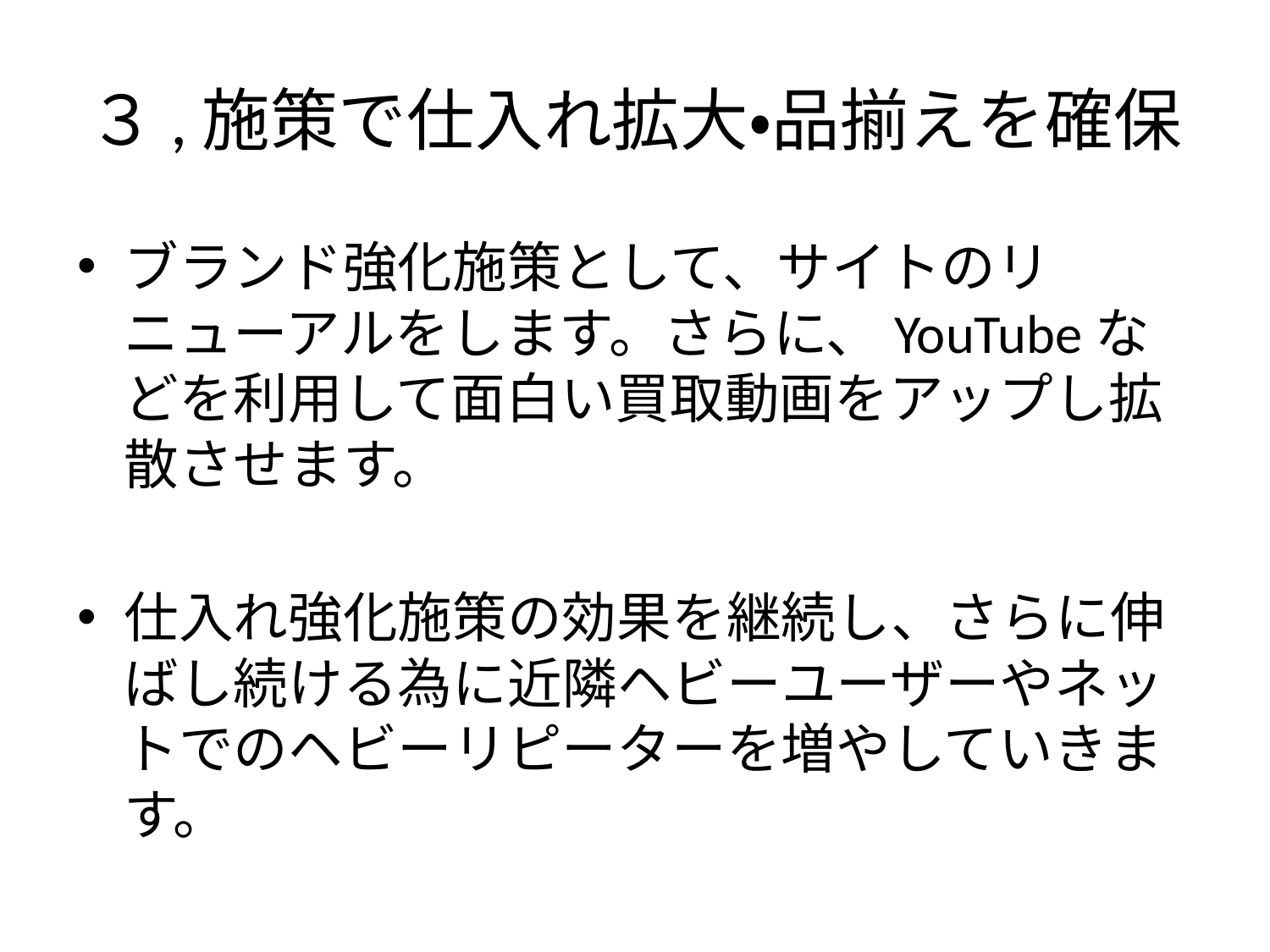

# ３,施策で仕入れ拡大・品揃えを確保
ブランド強化施策として、サイトのリニューアルをします。さらに、YouTubeなどを利用して面白い買取動画をアップし拡散させます。

仕入れ強化施策の効果を継続し、さらに伸ばし続ける為に近隣ヘビーユーザーやネットでのヘビーリピーターを増やしていきます。